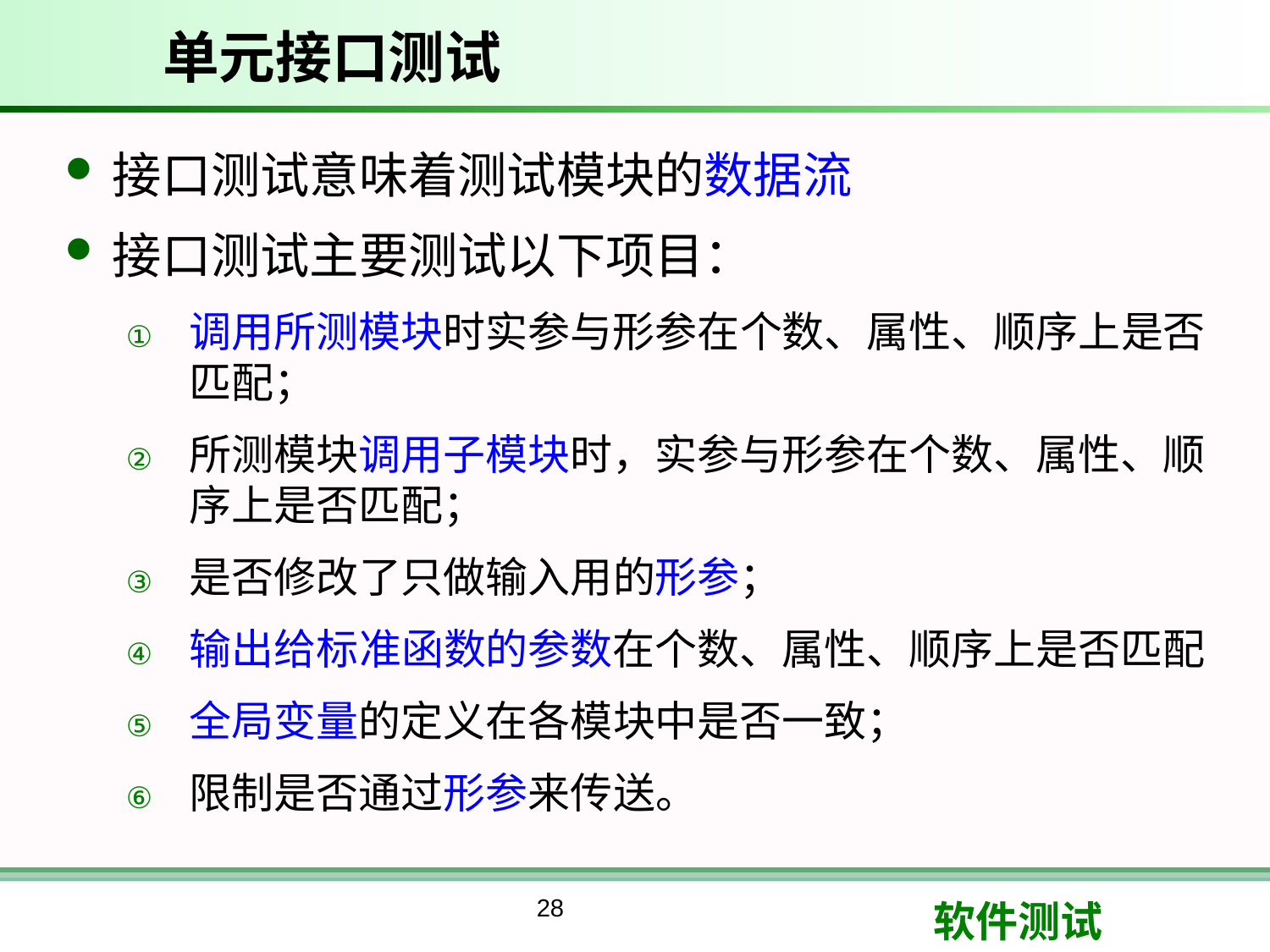

# 单元接口测试
接口测试意味着测试模块的数据流
接口测试主要测试以下项目：
调用所测模块时实参与形参在个数、属性、顺序上是否匹配；
所测模块调用子模块时，实参与形参在个数、属性、顺序上是否匹配；
是否修改了只做输入用的形参；
输出给标准函数的参数在个数、属性、顺序上是否匹配
全局变量的定义在各模块中是否一致；
限制是否通过形参来传送。

28